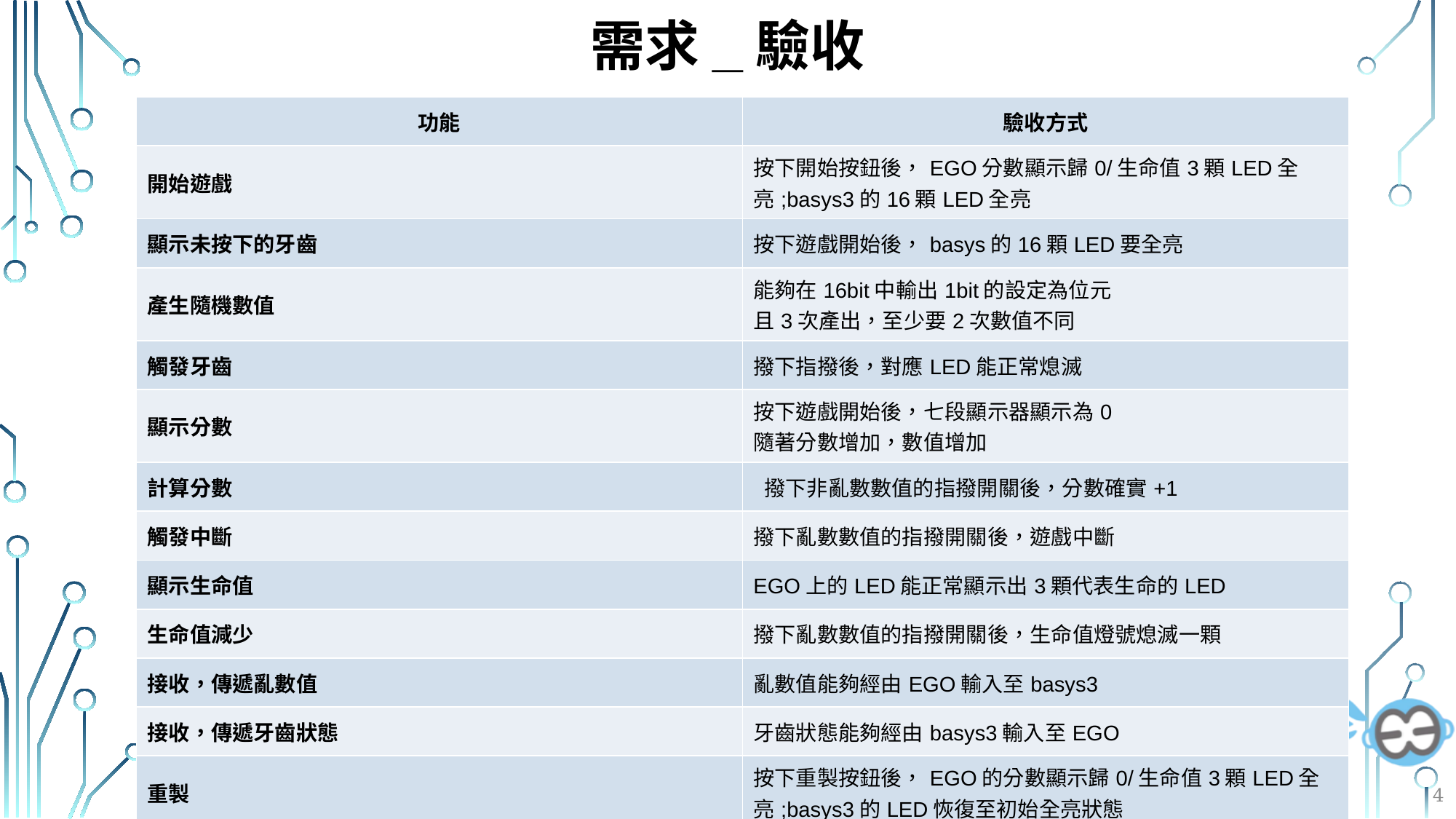

# 需求_驗收
| 功能 | 驗收方式 |
| --- | --- |
| 開始遊戲 | 按下開始按鈕後，EGO分數顯示歸0/生命值3顆LED全亮;basys3的16顆LED全亮 |
| 顯示未按下的牙齒 | 按下遊戲開始後，basys的16顆LED要全亮 |
| 產生隨機數值 | 能夠在16bit中輸出1bit的設定為位元 且3次產出，至少要2次數值不同 |
| 觸發牙齒 | 撥下指撥後，對應LED能正常熄滅 |
| 顯示分數 | 按下遊戲開始後，七段顯示器顯示為0 隨著分數增加，數值增加 |
| 計算分數 | 撥下非亂數數值的指撥開關後，分數確實+1 |
| 觸發中斷 | 撥下亂數數值的指撥開關後，遊戲中斷 |
| 顯示生命值 | EGO上的LED能正常顯示出3顆代表生命的LED |
| 生命值減少 | 撥下亂數數值的指撥開關後，生命值燈號熄滅一顆 |
| 接收，傳遞亂數值 | 亂數值能夠經由EGO輸入至basys3 |
| 接收，傳遞牙齒狀態 | 牙齒狀態能夠經由basys3輸入至EGO |
| 重製 | 按下重製按鈕後，EGO的分數顯示歸0/生命值3顆LED全亮;basys3的LED恢復至初始全亮狀態 |
4